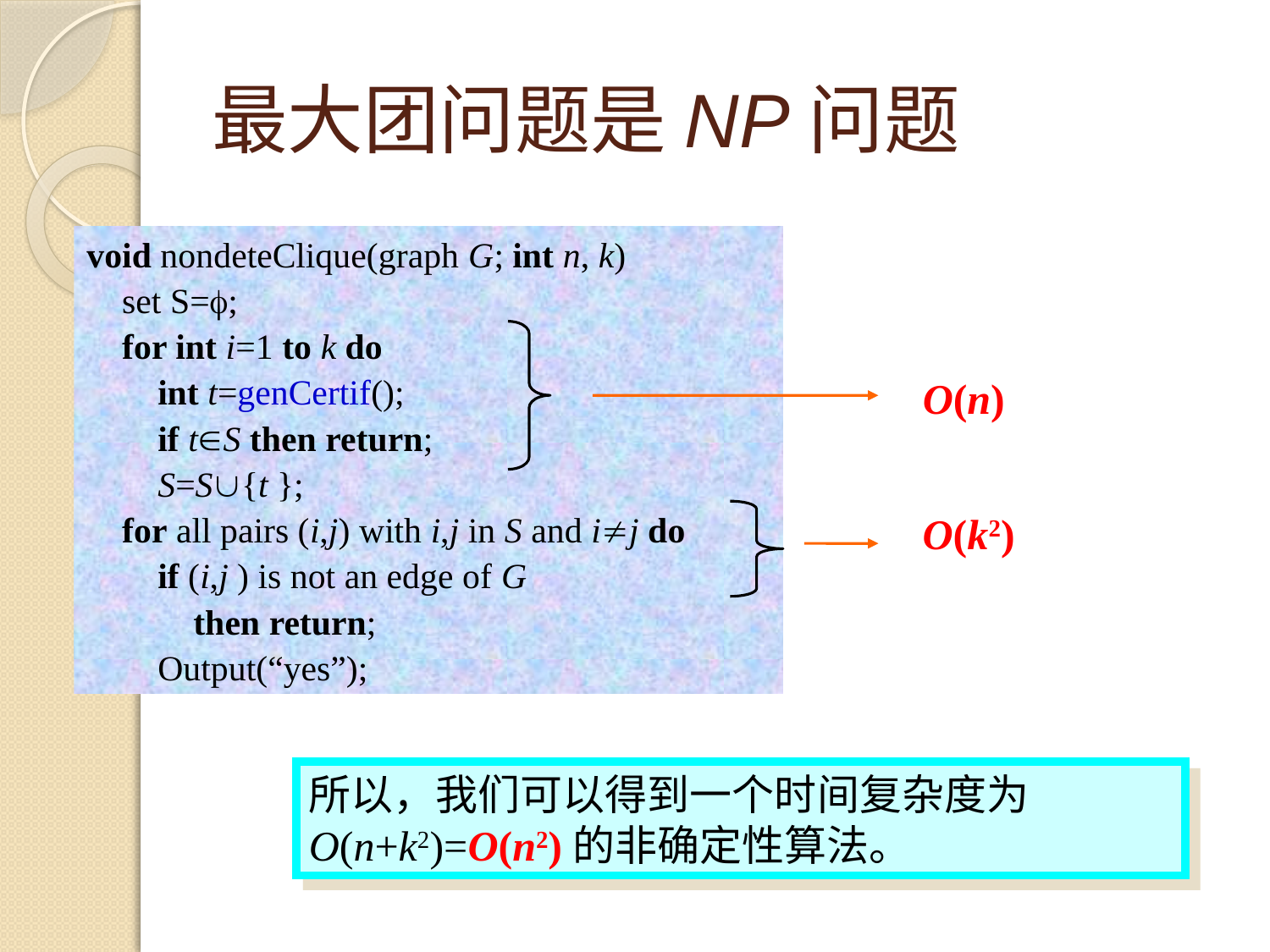

# 最大团问题是NP问题
void nondeteClique(graph G; int n, k)
    set S=φ;
    for int i=1 to k do
        int t=genCertif();
        if t∈S then return;
        S=S∪{t };
    for all pairs (i,j) with i,j in S and i≠j do
        if (i,j ) is not an edge of G
            then return;
        Output(“yes”);

O(n)

O(k2)

所以，我们可以得到一个时间复杂度为O(n+k2)=O(n2)的非确定性算法。